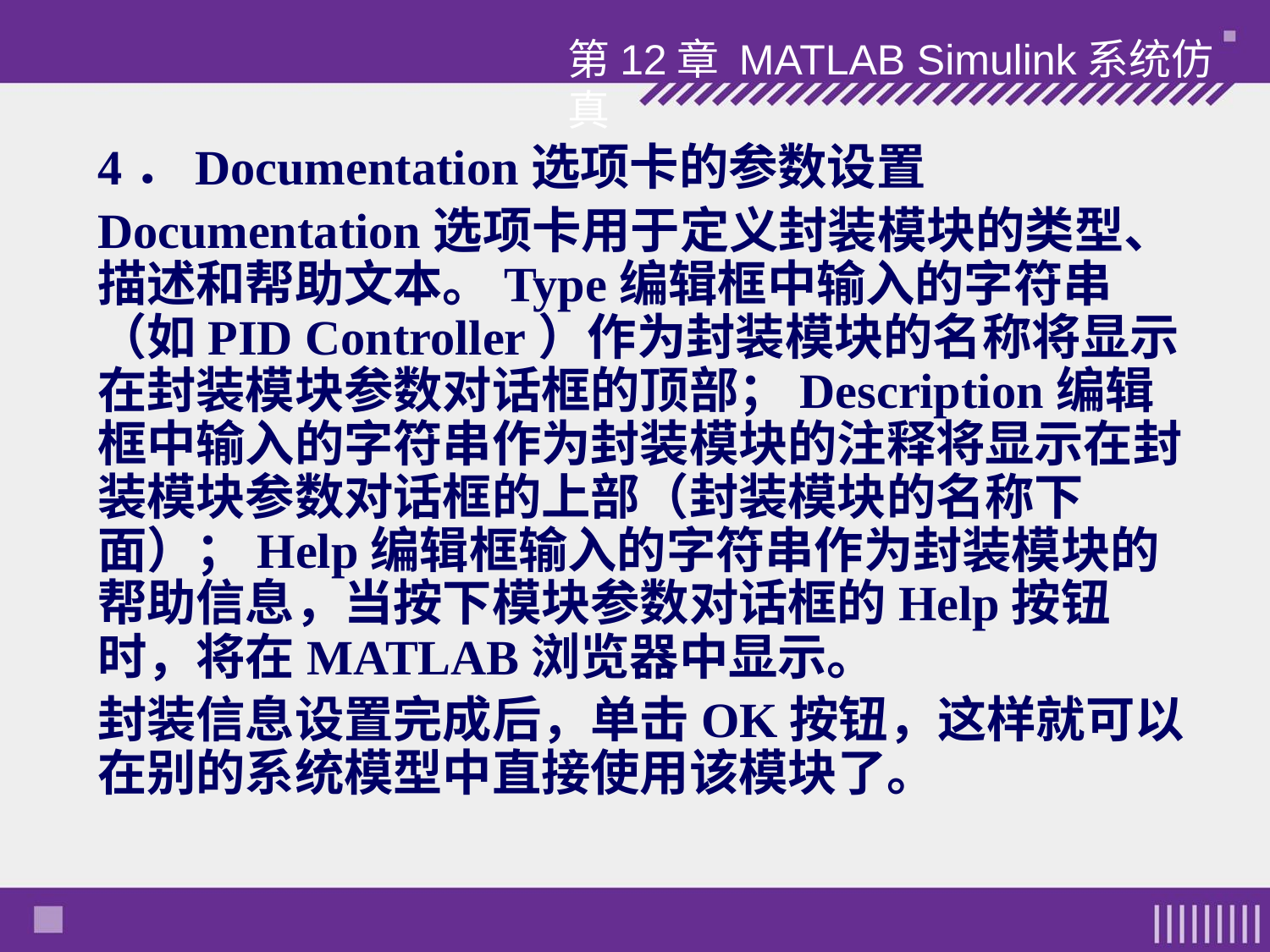

第12章 MATLAB Simulink系统仿真
4．Documentation选项卡的参数设置
Documentation选项卡用于定义封装模块的类型、描述和帮助文本。Type编辑框中输入的字符串（如PID Controller）作为封装模块的名称将显示在封装模块参数对话框的顶部；Description编辑框中输入的字符串作为封装模块的注释将显示在封装模块参数对话框的上部（封装模块的名称下面）；Help编辑框输入的字符串作为封装模块的帮助信息，当按下模块参数对话框的Help按钮时，将在MATLAB浏览器中显示。
封装信息设置完成后，单击OK按钮，这样就可以在别的系统模型中直接使用该模块了。